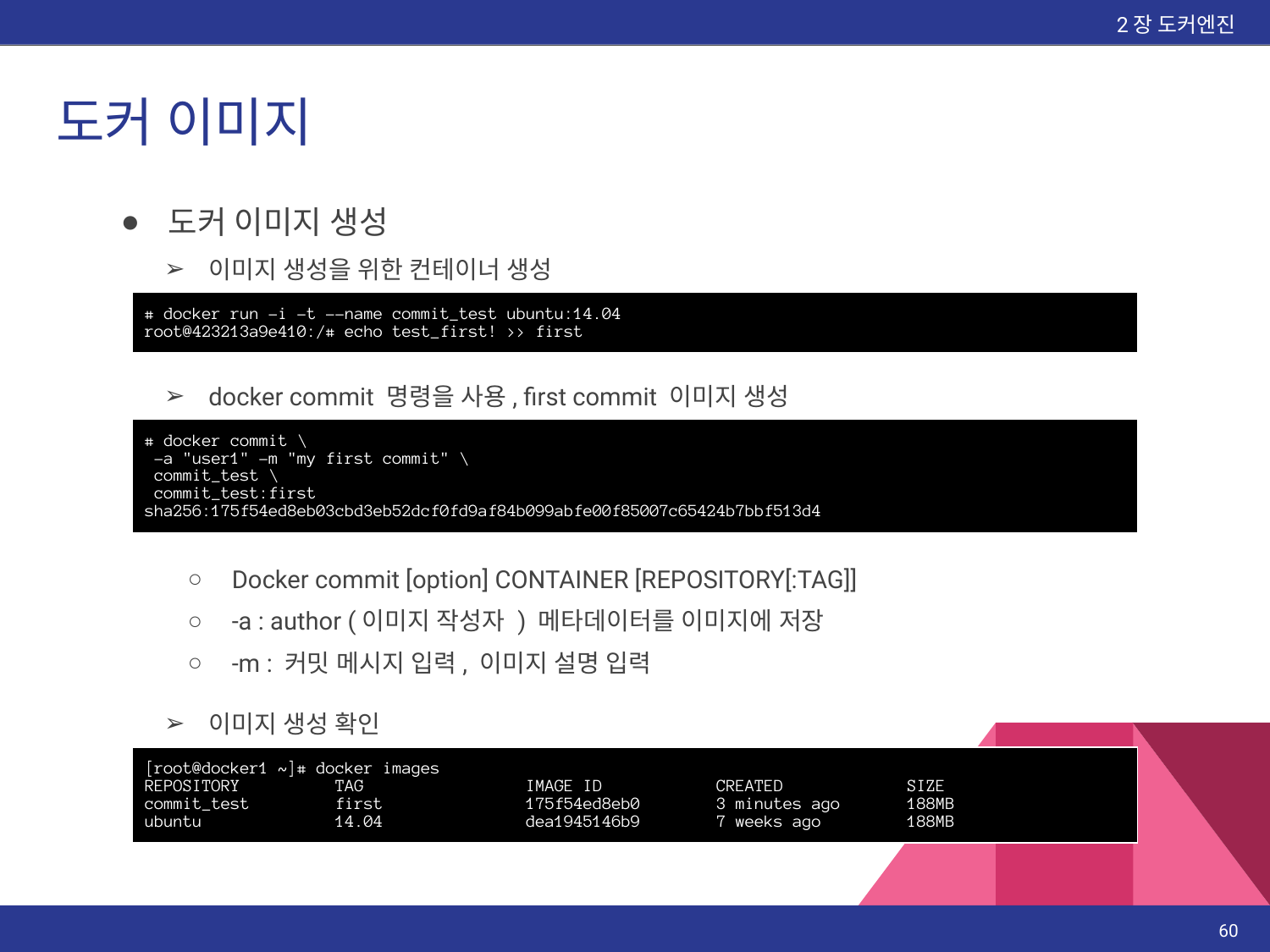

2장 도커엔진
# 도커 이미지
도커 이미지 생성
이미지 생성을 위한 컨테이너 생성

| # docker run -i -t --name commit\_test ubuntu:14.04 root@423213a9e410:/# echo test\_first! >> first |
| --- |
docker commit 명령을 사용, first commit 이미지 생성

| # docker commit \ -a "user1" -m "my first commit" \ commit\_test \ commit\_test:first sha256:175f54ed8eb03cbd3eb52dcf0fd9af84b099abfe00f85007c65424b7bbf513d4 |
| --- |
Docker commit [option] CONTAINER [REPOSITORY[:TAG]]
-a : author (이미지 작성자 ) 메타데이터를 이미지에 저장
-m : 커밋 메시지 입력, 이미지 설명 입력
이미지 생성 확인

| [root@docker1 ~]# docker images REPOSITORY TAG IMAGE ID CREATED SIZE commit\_test first 175f54ed8eb0 3 minutes ago 188MB ubuntu 14.04 dea1945146b9 7 weeks ago 188MB |
| --- |
60